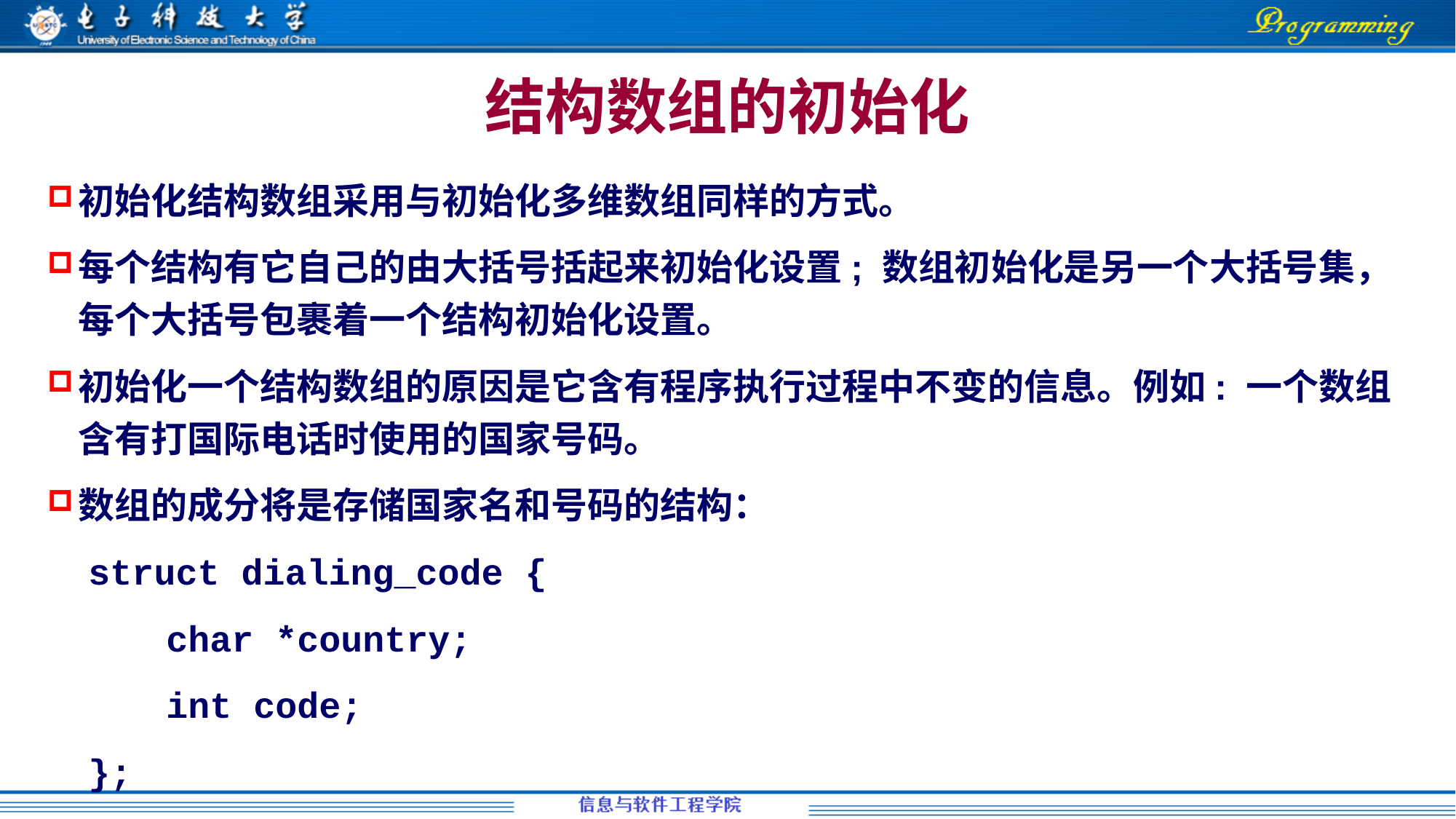

结构数组的初始化
初始化结构数组采用与初始化多维数组同样的方式。
每个结构有它自己的由大括号括起来初始化设置; 数组初始化是另一个大括号集，每个大括号包裹着一个结构初始化设置。
初始化一个结构数组的原因是它含有程序执行过程中不变的信息。例如: 一个数组含有打国际电话时使用的国家号码。
数组的成分将是存储国家名和号码的结构：
struct dialing_code {
	  char *country;
	  int code;
};